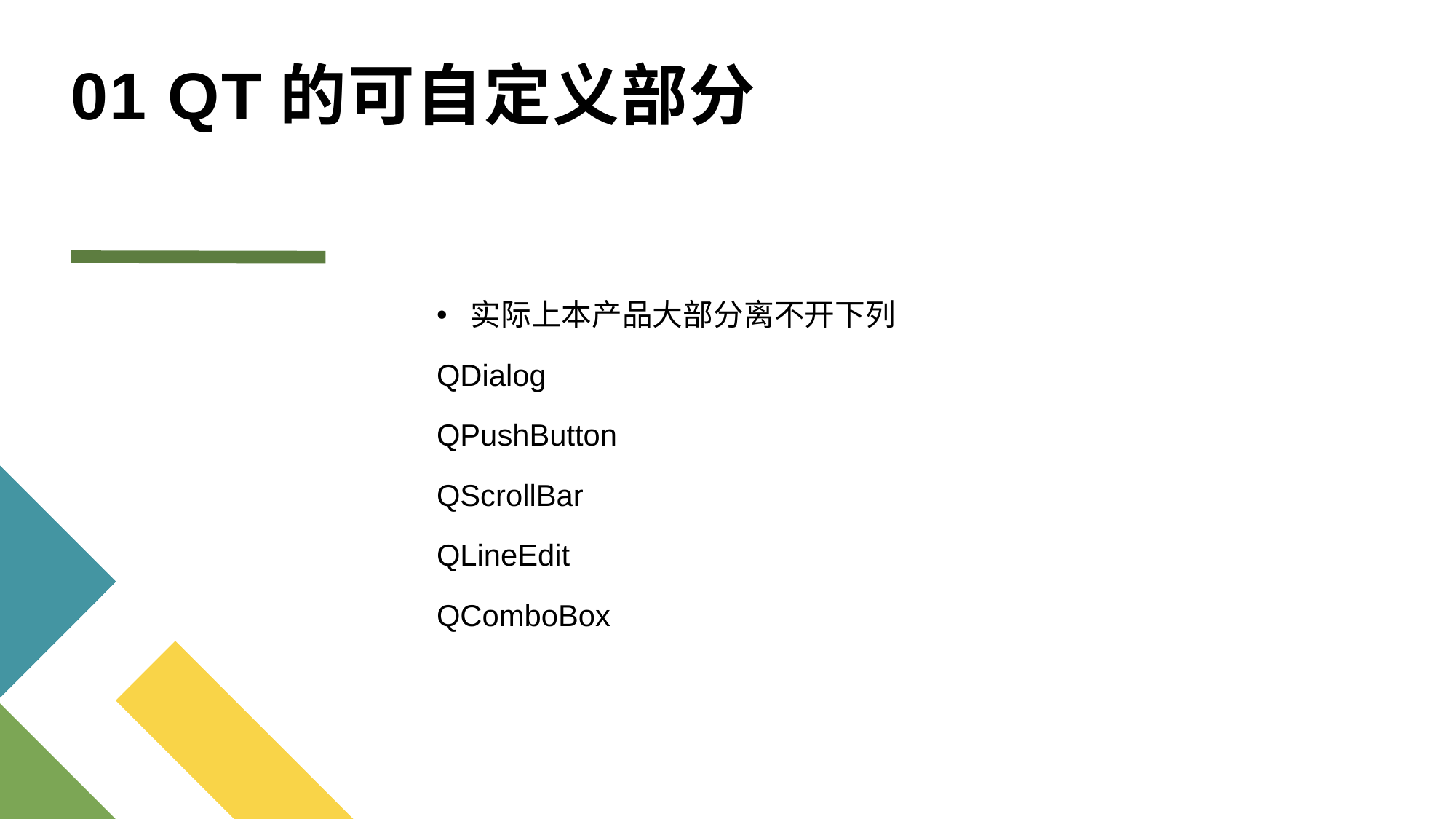

# 01 QT的可自定义部分
实际上本产品大部分离不开下列
QDialog
QPushButton
QScrollBar
QLineEdit
QComboBox